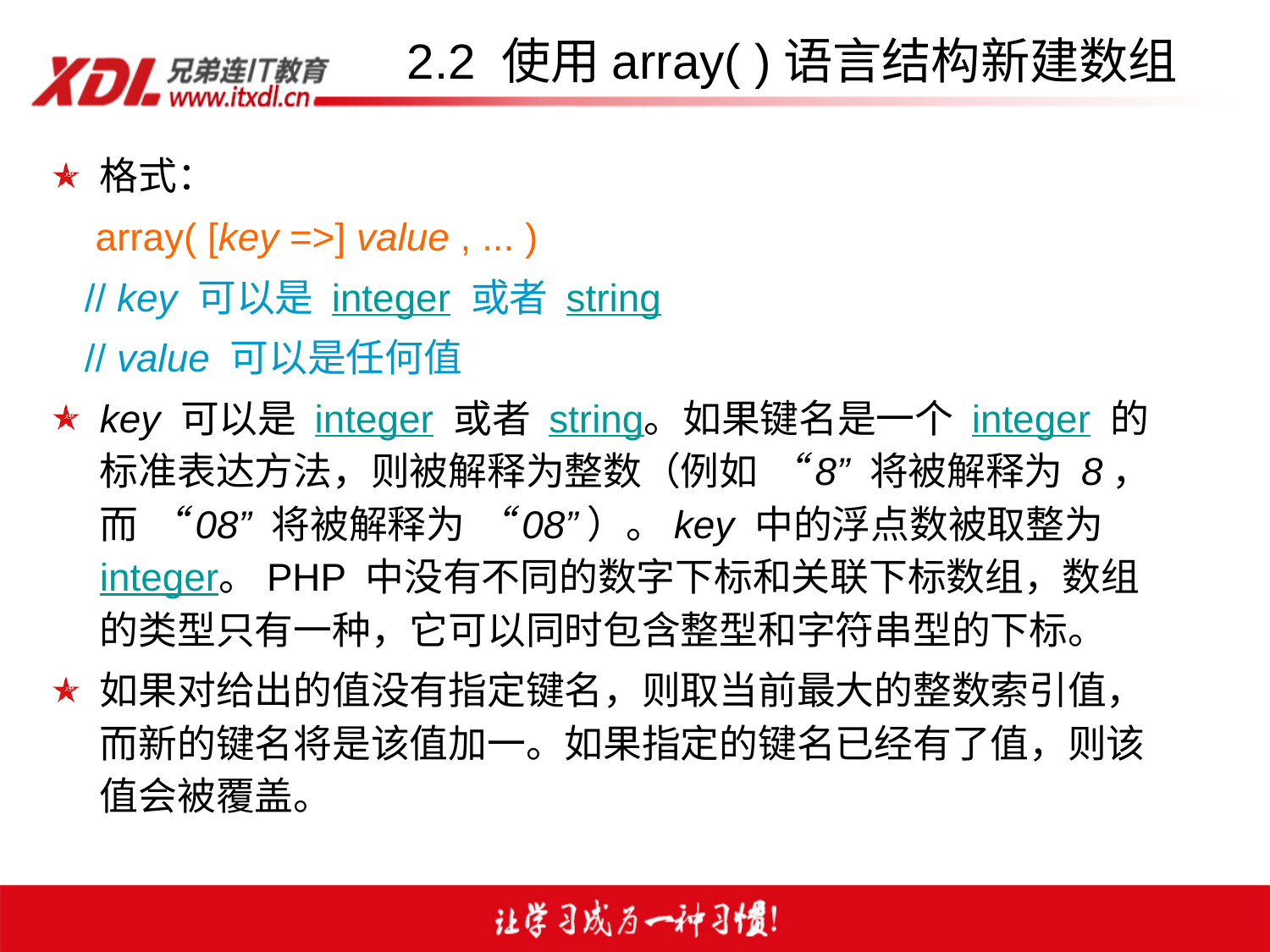

# 2.2 使用array( )语言结构新建数组
格式：
    array( [key =>] value , ... )
   // key 可以是 integer 或者 string
   // value 可以是任何值
key 可以是 integer 或者 string。如果键名是一个 integer 的标准表达方法，则被解释为整数（例如 “8” 将被解释为 8，而 “08” 将被解释为 “08”）。key 中的浮点数被取整为 integer。PHP 中没有不同的数字下标和关联下标数组，数组的类型只有一种，它可以同时包含整型和字符串型的下标。
如果对给出的值没有指定键名，则取当前最大的整数索引值，而新的键名将是该值加一。如果指定的键名已经有了值，则该值会被覆盖。